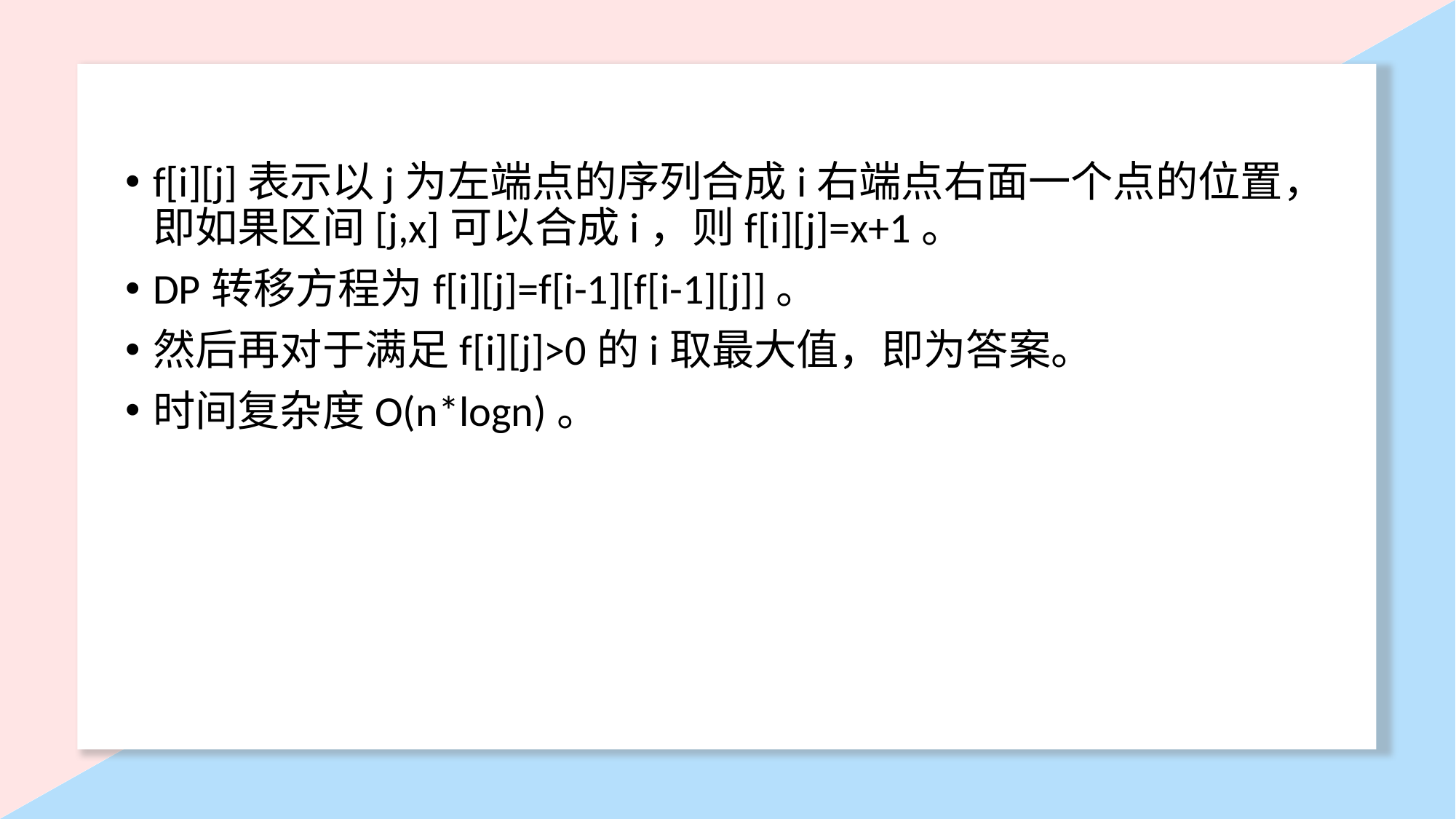

f[i][j]表示以j为左端点的序列合成i右端点右面一个点的位置，即如果区间[j,x]可以合成i，则f[i][j]=x+1。
DP转移方程为f[i][j]=f[i-1][f[i-1][j]]。
然后再对于满足f[i][j]>0的i取最大值，即为答案。
时间复杂度O(n*logn)。